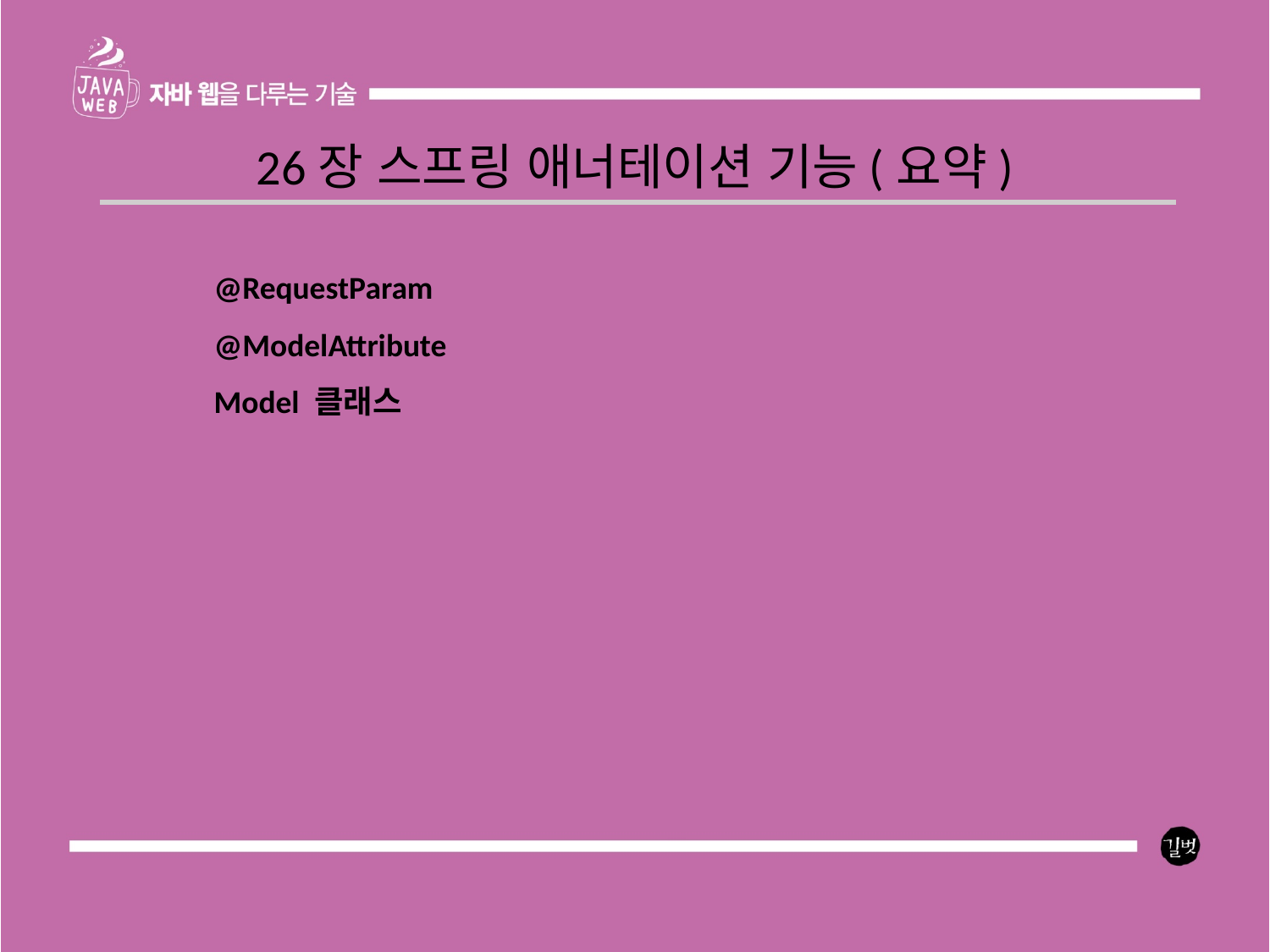

26장 스프링 애너테이션 기능(요약)
@RequestParam
@ModelAttribute
Model 클래스